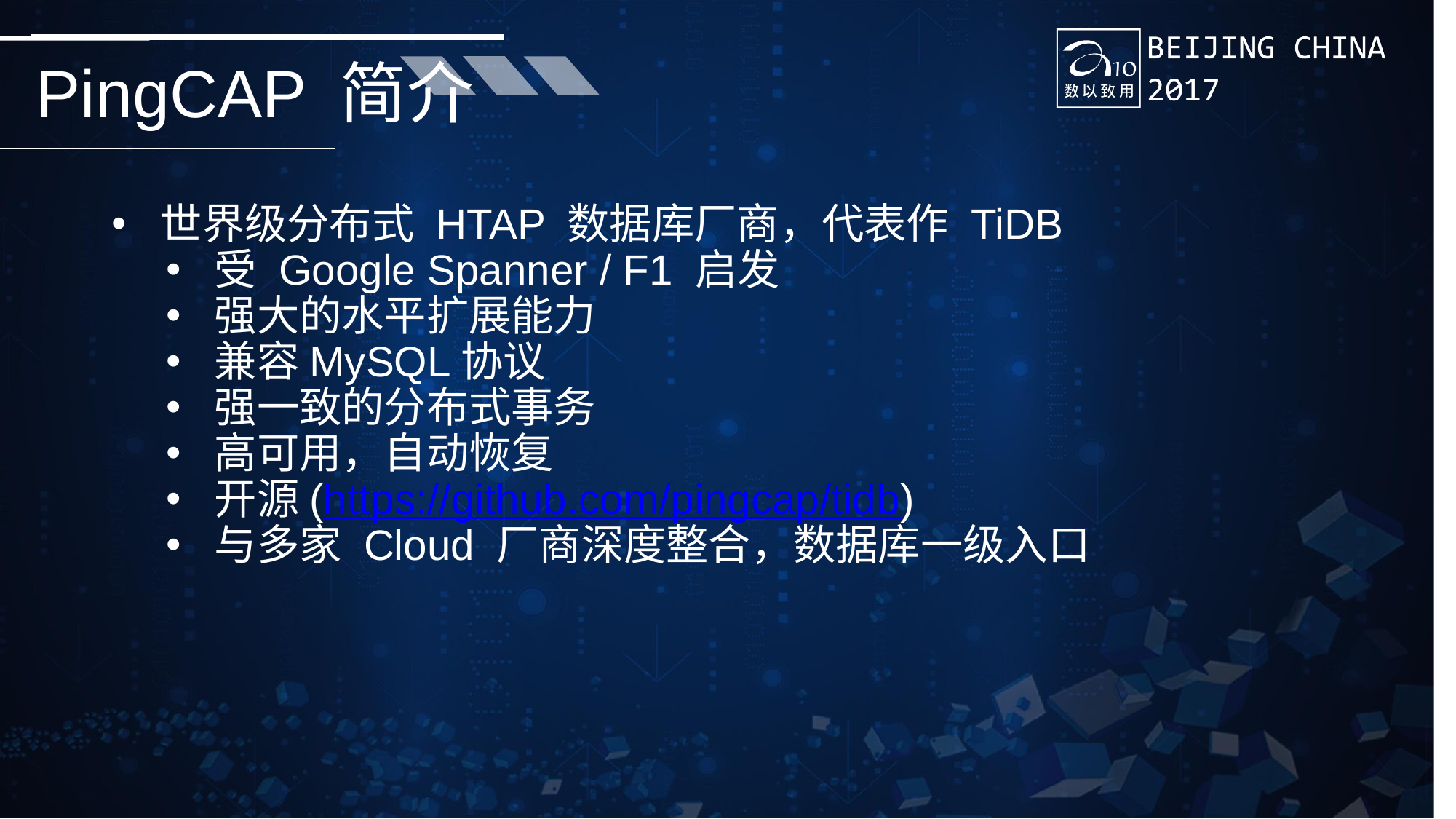

# PingCAP 简介
世界级分布式 HTAP 数据库厂商，代表作 TiDB
受 Google Spanner / F1 启发
强大的水平扩展能力
兼容MySQL协议
强一致的分布式事务
高可用，自动恢复
开源(https://github.com/pingcap/tidb)
与多家 Cloud 厂商深度整合，数据库一级入口